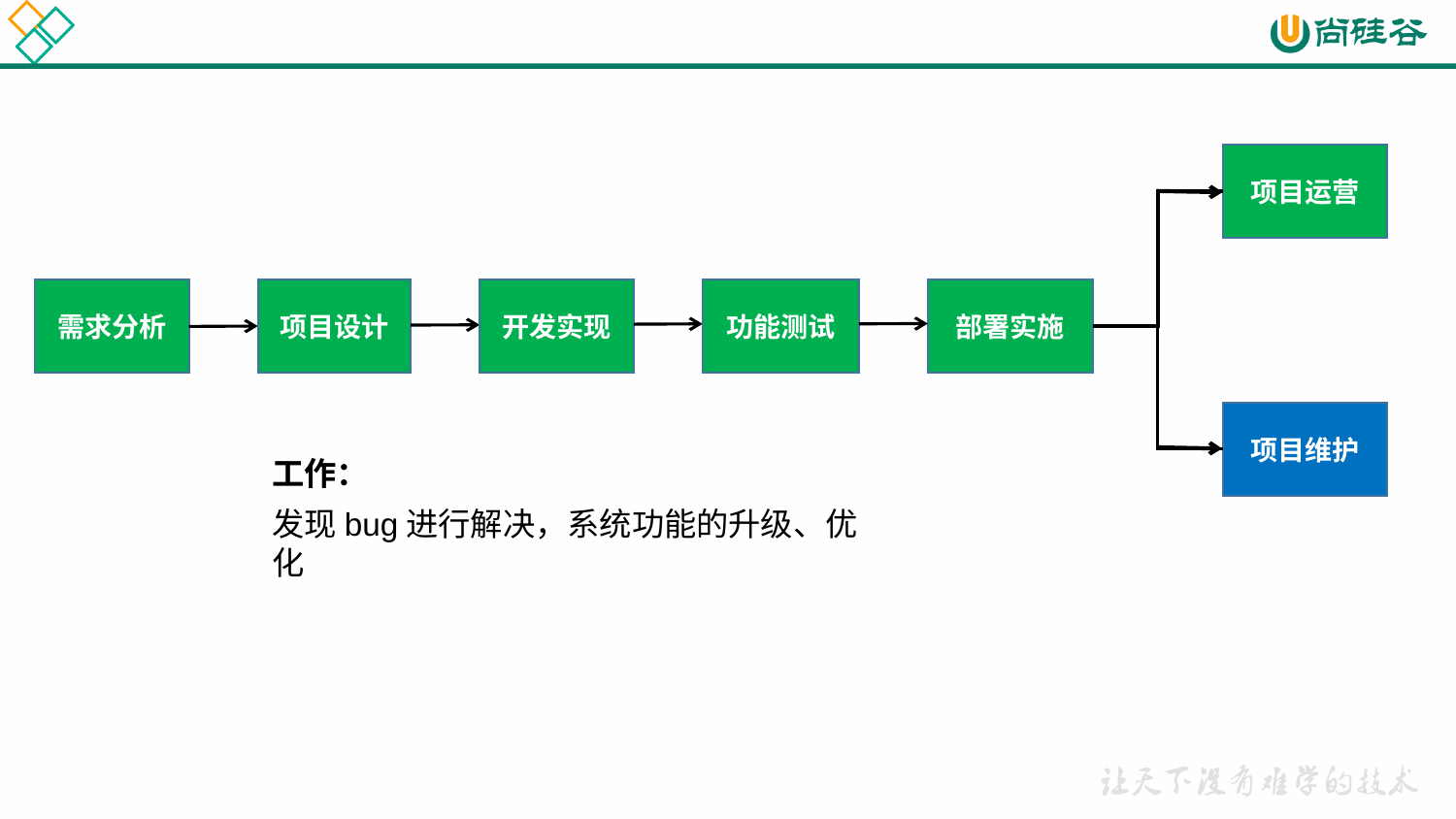

项目运营
需求分析
项目设计
开发实现
功能测试
部署实施
项目维护
工作：
发现bug进行解决，系统功能的升级、优化